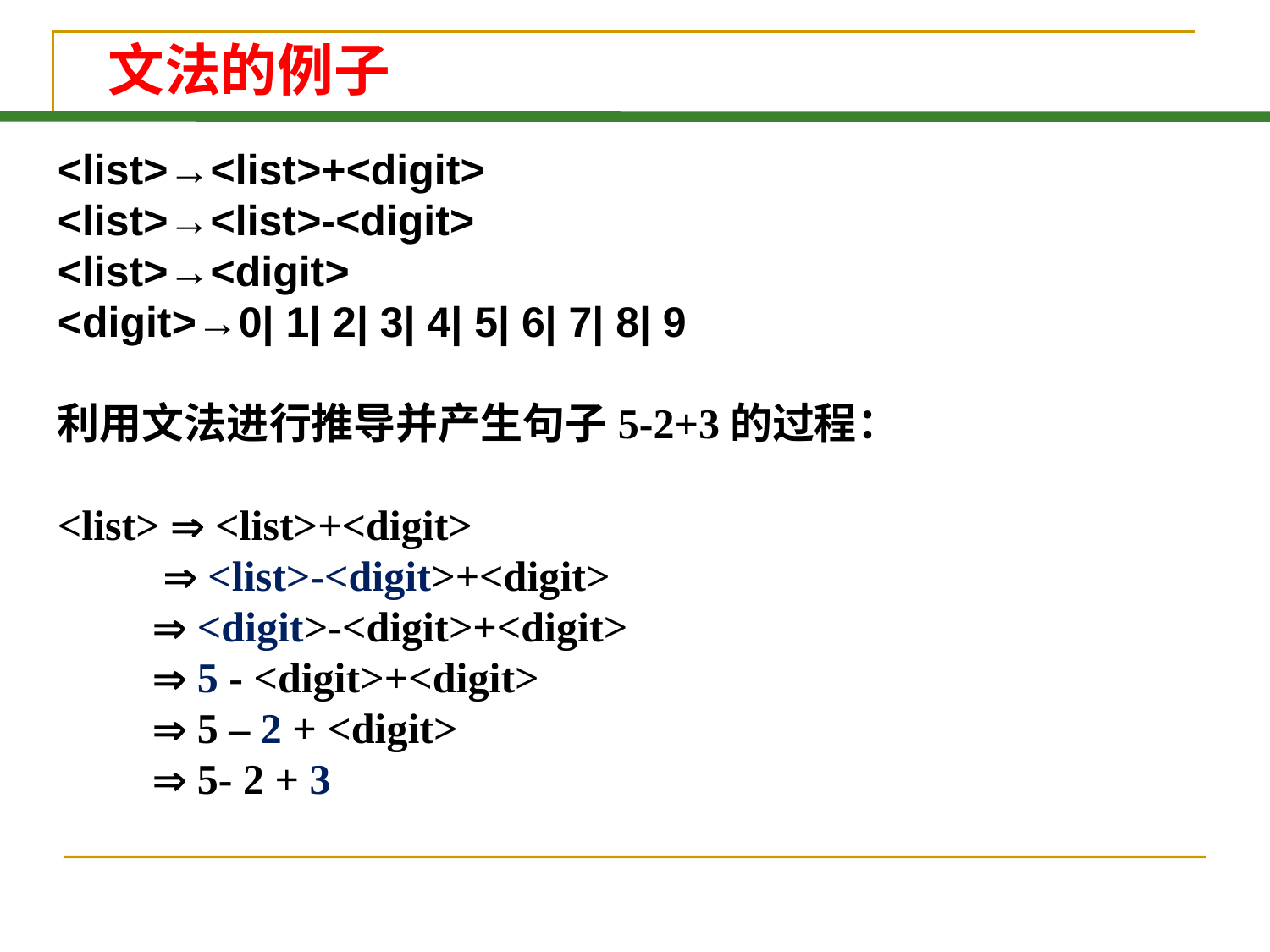

# 文法的例子

<list>→<list>+<digit>
<list>→<list>-<digit>
<list>→<digit>
<digit>→0| 1| 2| 3| 4| 5| 6| 7| 8| 9

利用文法进行推导并产生句子5-2+3的过程：

<list> ⇒ <list>+<digit>
          ⇒ <list>-<digit>+<digit>
         ⇒ <digit>-<digit>+<digit>
         ⇒ 5 - <digit>+<digit>
         ⇒ 5 – 2 + <digit>
         ⇒ 5- 2 + 3
13